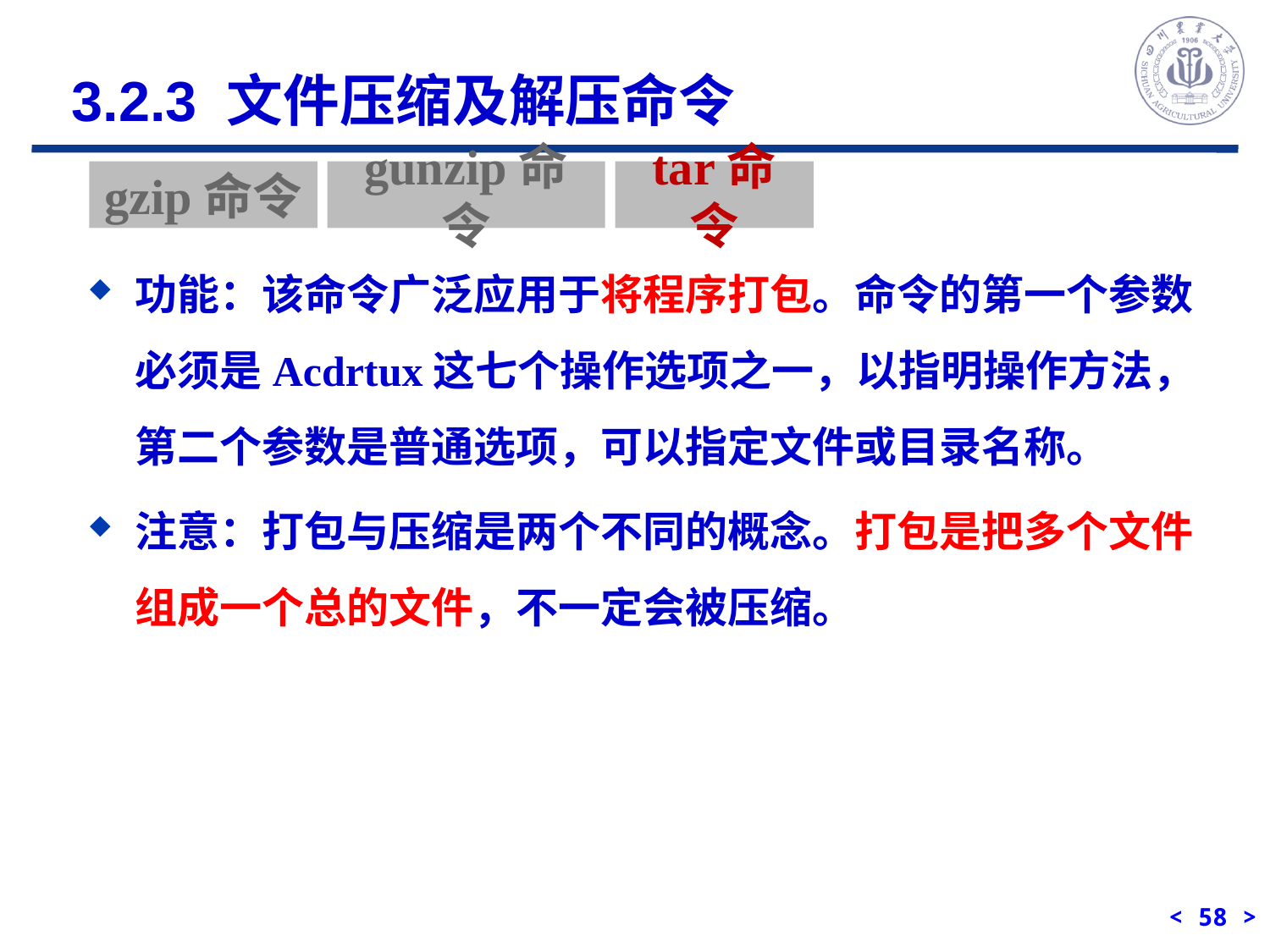

3.2.3 文件压缩及解压命令
gzip命令
gunzip命令
tar命令
功能：该命令广泛应用于将程序打包。命令的第一个参数必须是Acdrtux这七个操作选项之一，以指明操作方法，第二个参数是普通选项，可以指定文件或目录名称。
注意：打包与压缩是两个不同的概念。打包是把多个文件组成一个总的文件，不一定会被压缩。